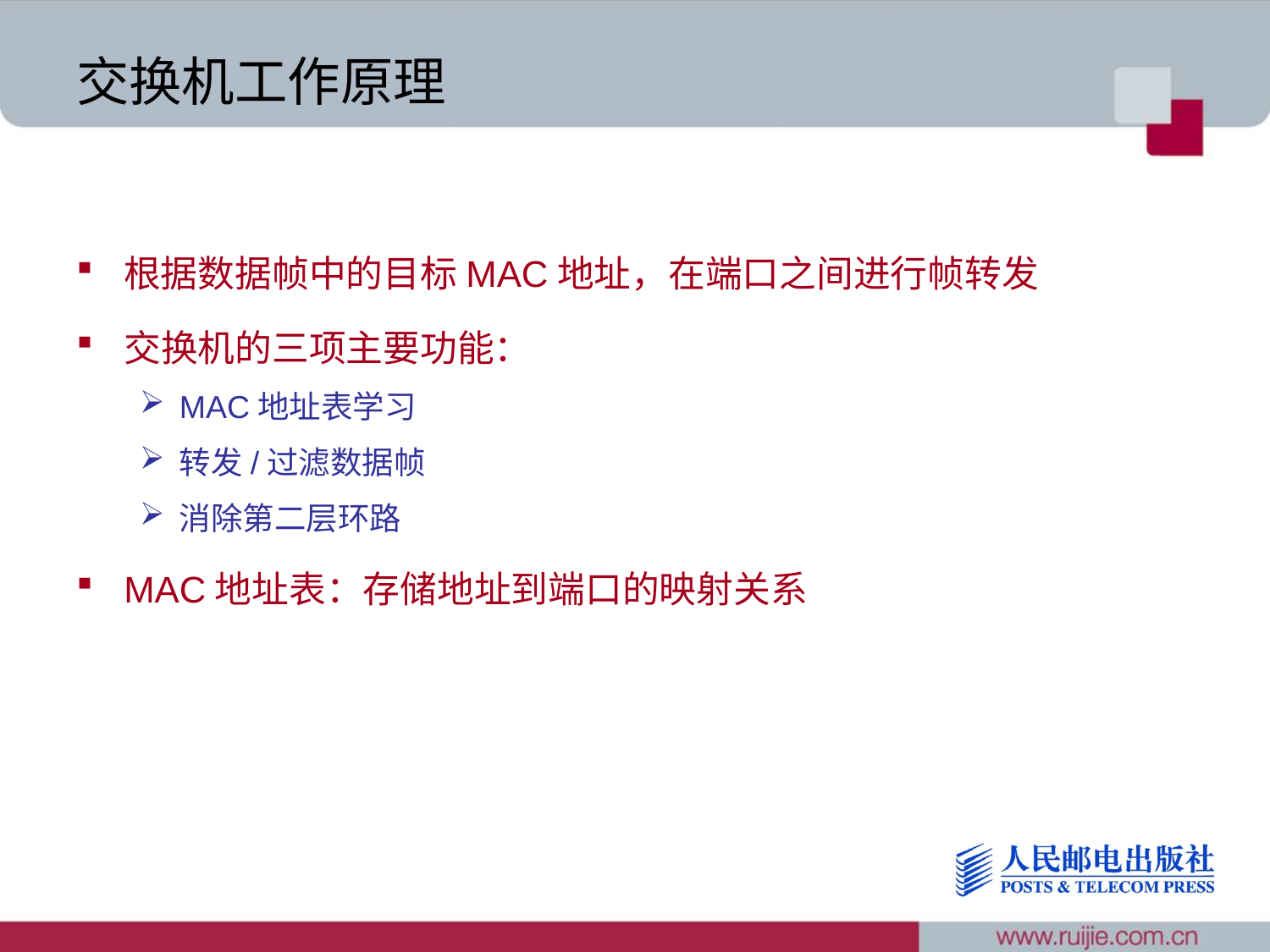

# 交换机工作原理
根据数据帧中的目标MAC地址，在端口之间进行帧转发
交换机的三项主要功能：
MAC地址表学习
转发/过滤数据帧
消除第二层环路
MAC地址表：存储地址到端口的映射关系